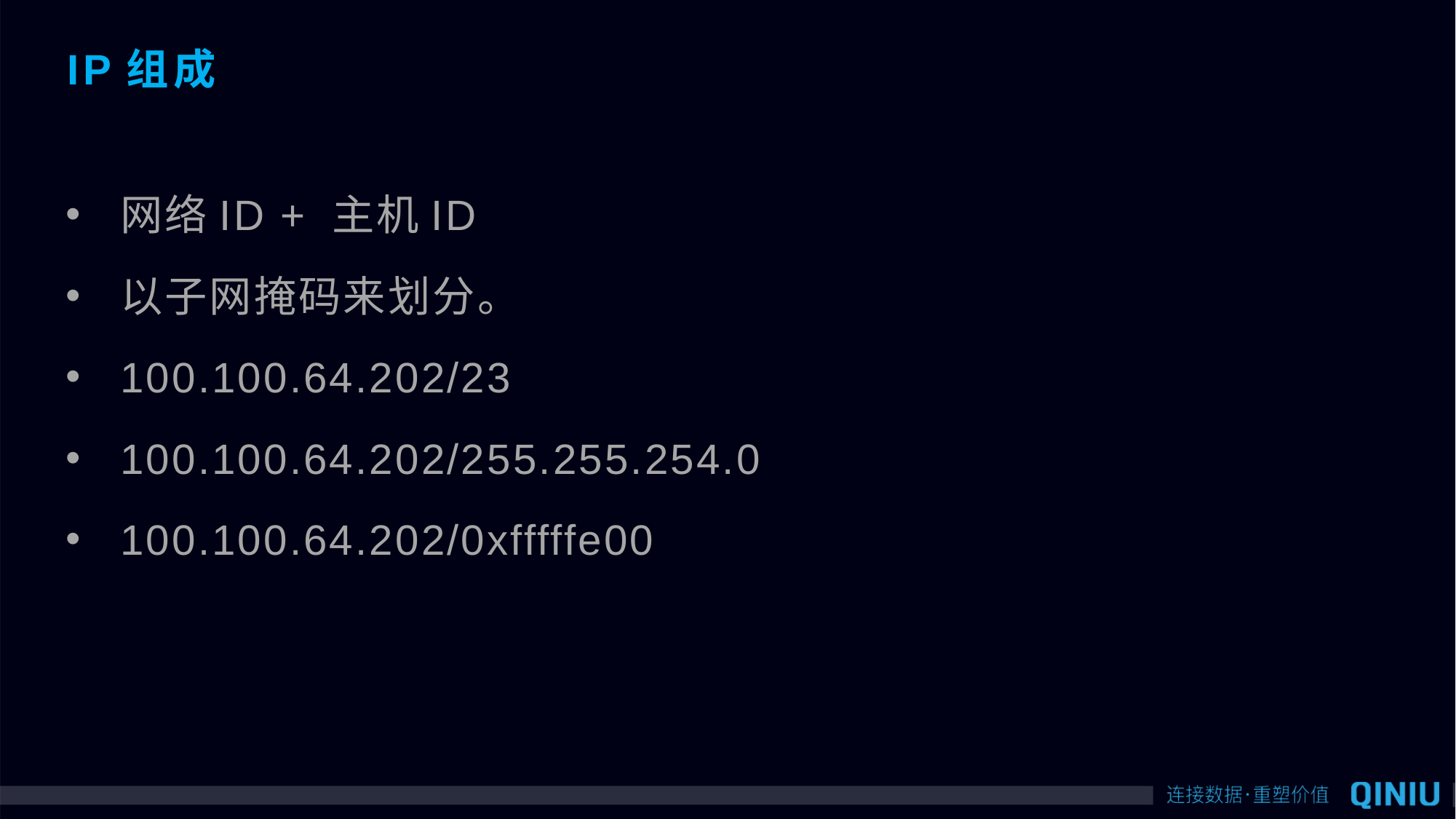

# IP组成
网络ID + 主机ID
以子网掩码来划分。
100.100.64.202/23
100.100.64.202/255.255.254.0
100.100.64.202/0xfffffe00